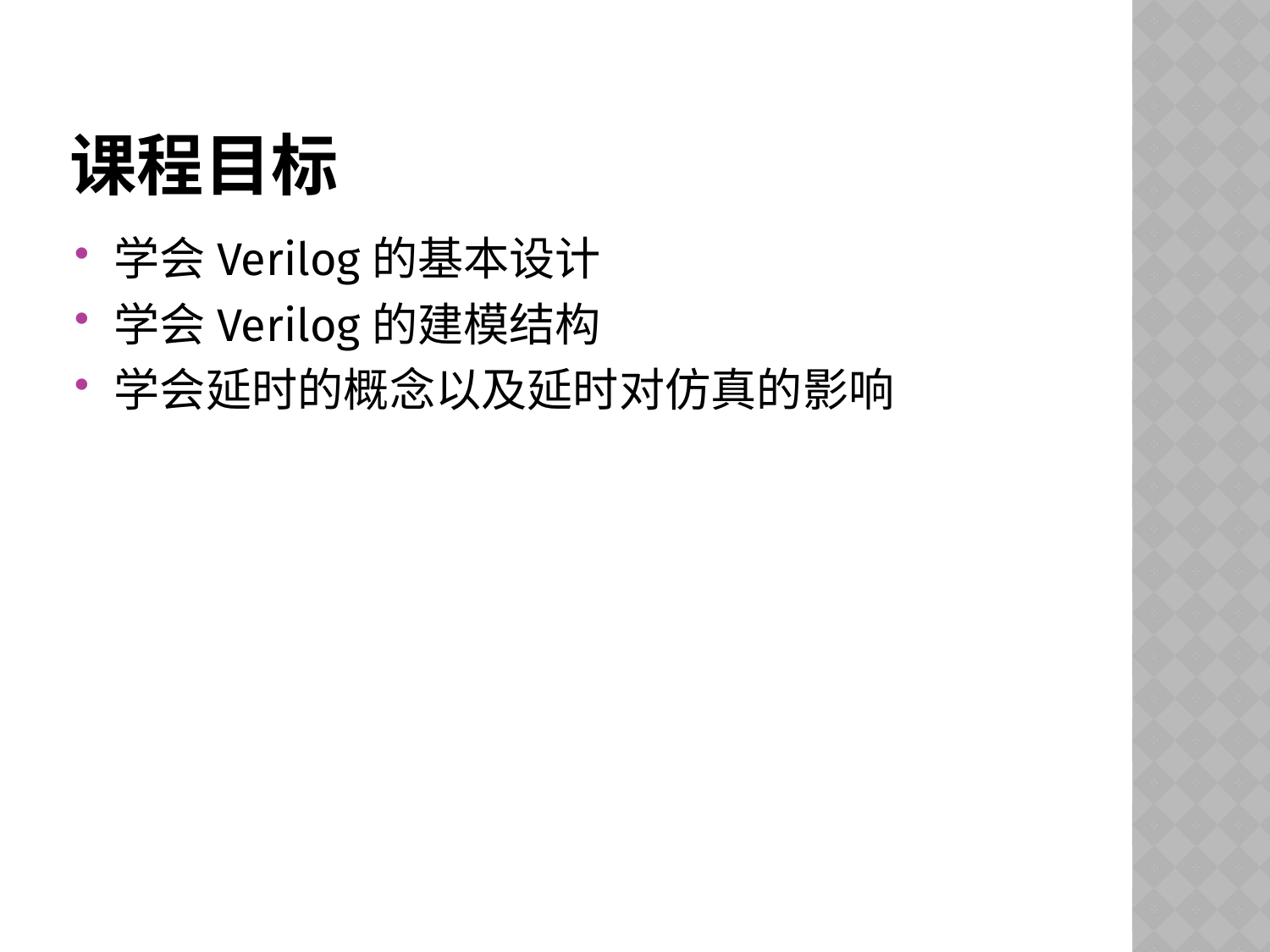

# 课程目标
学会Verilog的基本设计
学会Verilog的建模结构
学会延时的概念以及延时对仿真的影响